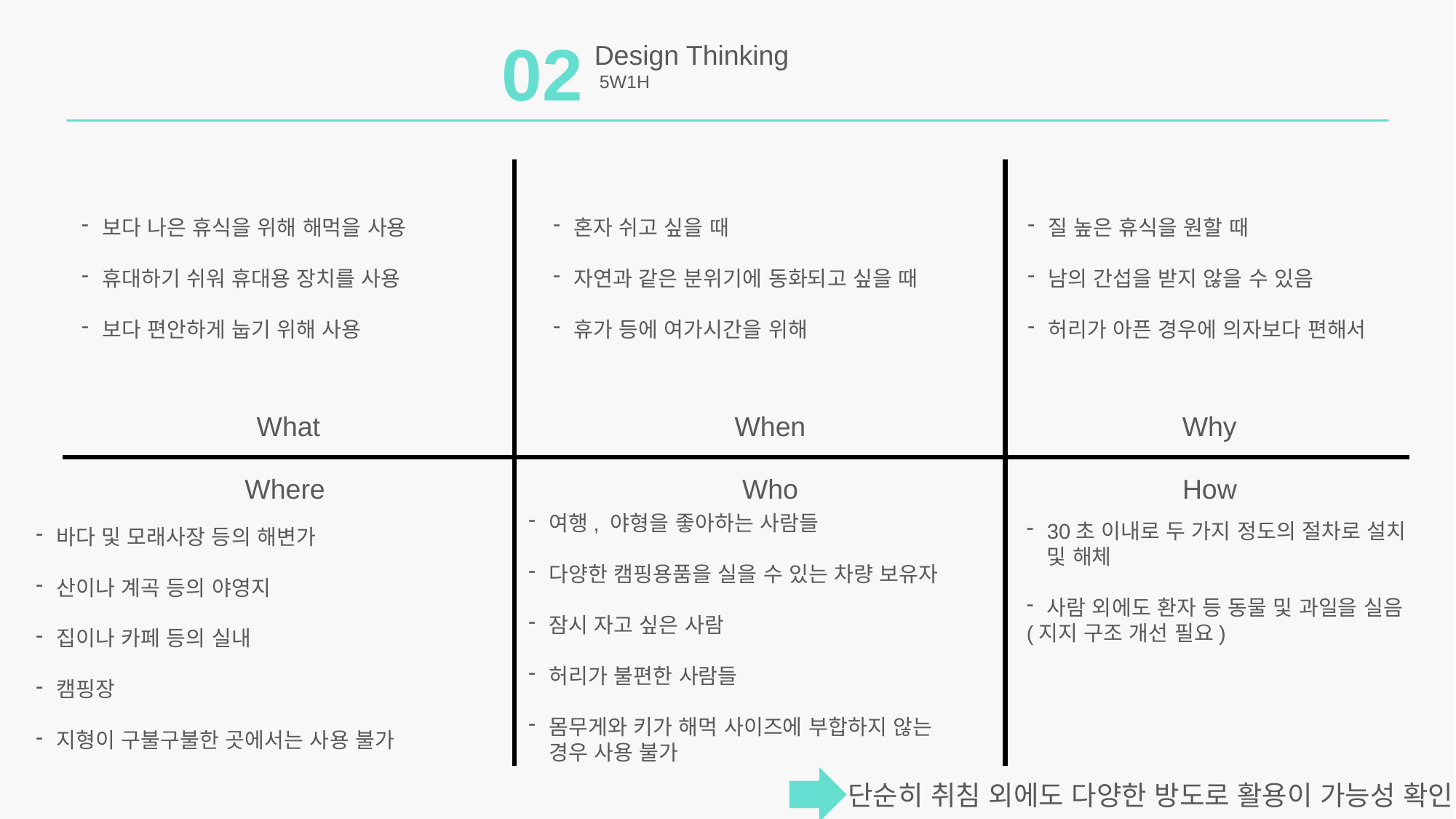

02
Design Thinking
 5W1H

보다 나은 휴식을 위해 해먹을 사용

휴대하기 쉬워 휴대용 장치를 사용

보다 편안하게 눕기 위해 사용
질 높은 휴식을 원할 때

남의 간섭을 받지 않을 수 있음

허리가 아픈 경우에 의자보다 편해서

혼자 쉬고 싶을 때

자연과 같은 분위기에 동화되고 싶을 때

휴가 등에 여가시간을 위해
What
When
Why
Where
Who
How
여행, 야형을 좋아하는 사람들

다양한 캠핑용품을 실을 수 있는 차량 보유자

잠시 자고 싶은 사람

허리가 불편한 사람들

몸무게와 키가 해먹 사이즈에 부합하지 않는 경우 사용 불가

30초 이내로 두 가지 정도의 절차로 설치 및 해체

사람 외에도 환자 등 동물 및 과일을 실음
(지지 구조 개선 필요)
바다 및 모래사장 등의 해변가

산이나 계곡 등의 야영지

집이나 카페 등의 실내

캠핑장

지형이 구불구불한 곳에서는 사용 불가

단순히 취침 외에도 다양한 방도로 활용이 가능성 확인